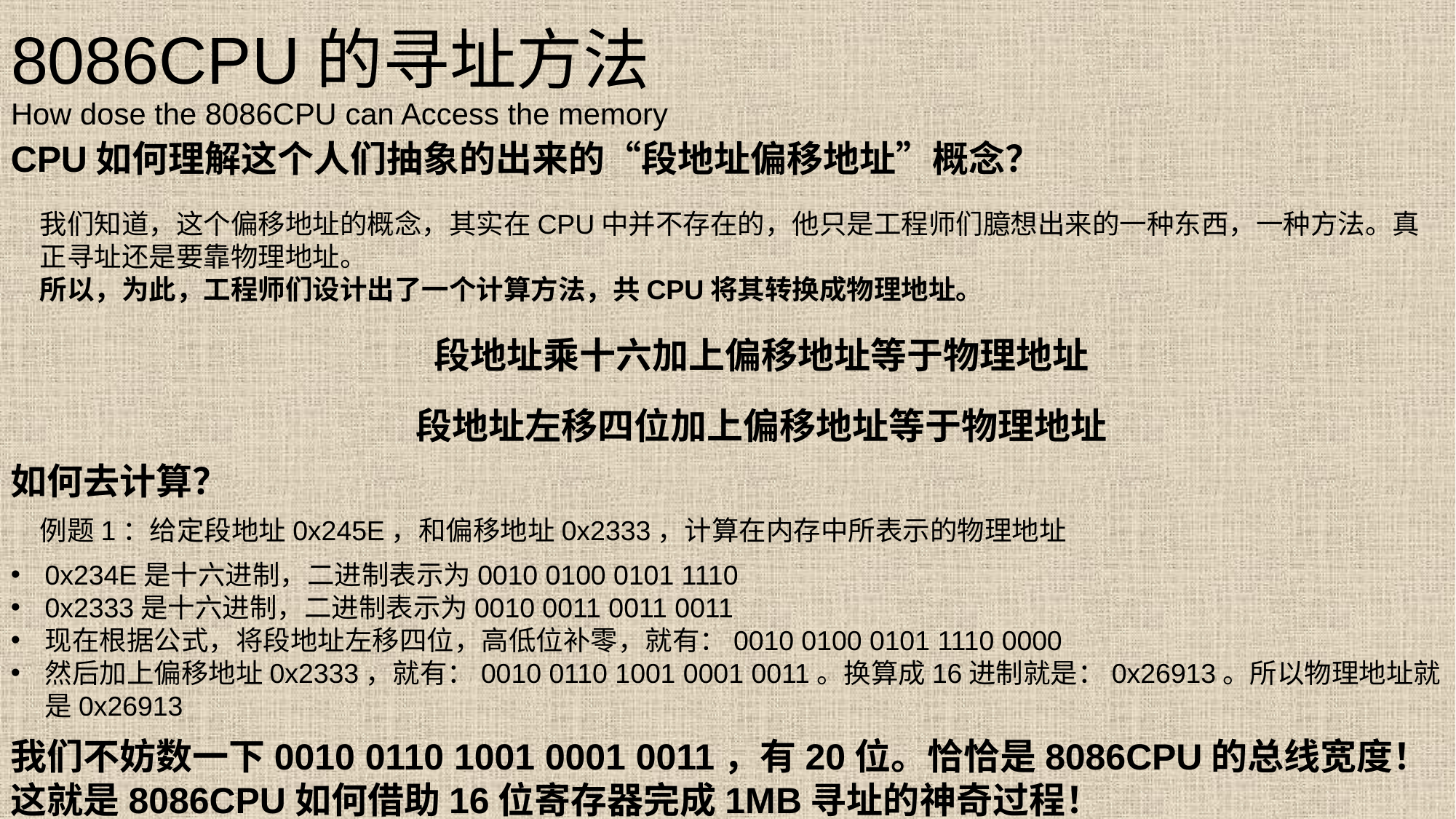

# 8086CPU的寻址方法 How dose the 8086CPU can Access the memory
CPU如何理解这个人们抽象的出来的“段地址偏移地址”概念？
我们知道，这个偏移地址的概念，其实在CPU中并不存在的，他只是工程师们臆想出来的一种东西，一种方法。真正寻址还是要靠物理地址。
所以，为此，工程师们设计出了一个计算方法，共CPU将其转换成物理地址。
段地址乘十六加上偏移地址等于物理地址
段地址左移四位加上偏移地址等于物理地址
如何去计算？
例题1：给定段地址0x245E，和偏移地址0x2333，计算在内存中所表示的物理地址
0x234E是十六进制，二进制表示为0010 0100 0101 1110
0x2333是十六进制，二进制表示为0010 0011 0011 0011
现在根据公式，将段地址左移四位，高低位补零，就有：0010 0100 0101 1110 0000
然后加上偏移地址0x2333，就有：0010 0110 1001 0001 0011。换算成16进制就是：0x26913。所以物理地址就是0x26913
我们不妨数一下0010 0110 1001 0001 0011，有20位。恰恰是8086CPU的总线宽度！这就是8086CPU如何借助16位寄存器完成1MB寻址的神奇过程！